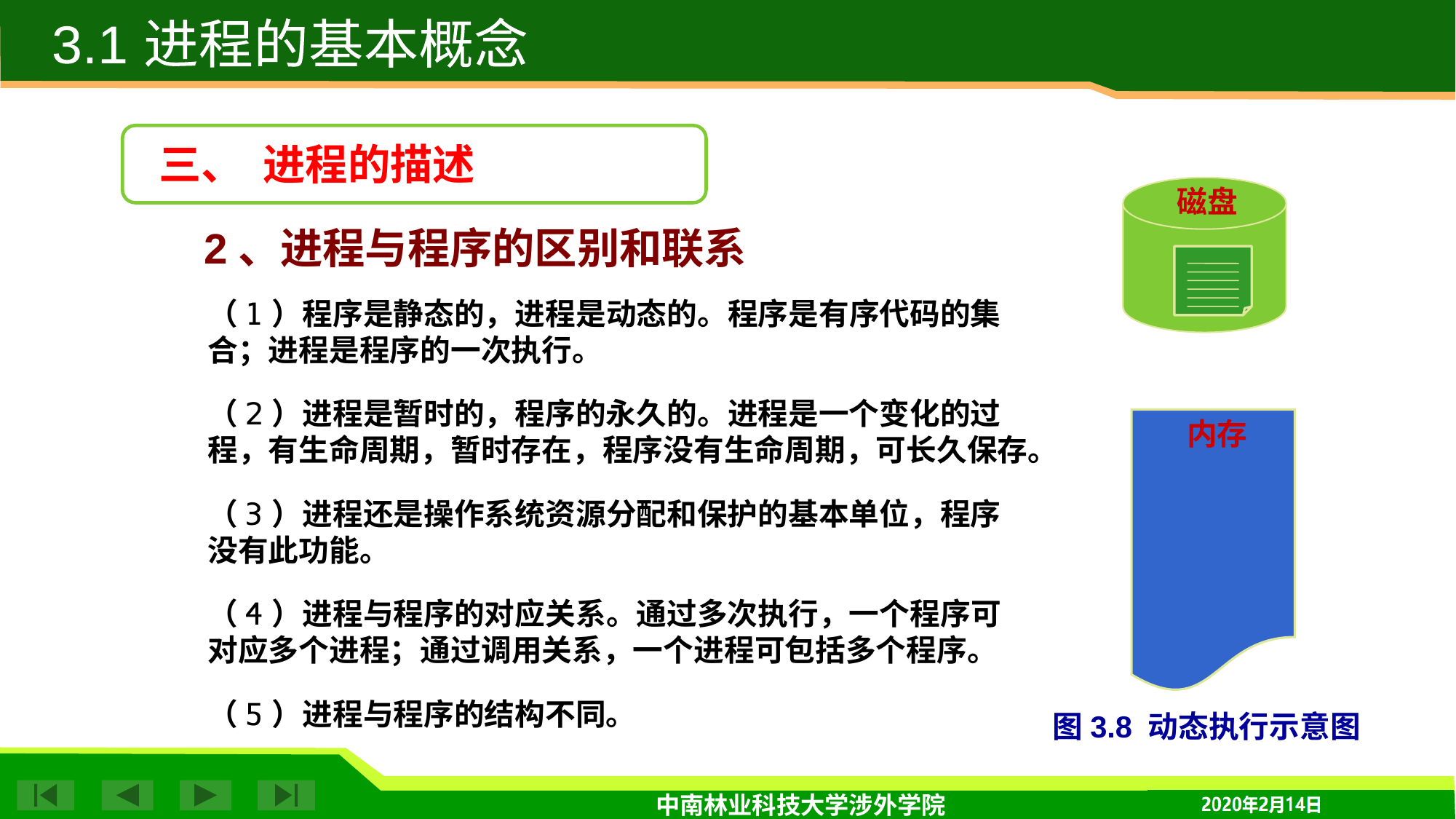

3.1 进程的基本概念

三、  进程的描述

磁盘
2、进程与程序的区别和联系

（1）程序是静态的，进程是动态的。程序是有序代码的集合；进程是程序的一次执行。
（2）进程是暂时的，程序的永久的。进程是一个变化的过程，有生命周期，暂时存在，程序没有生命周期，可长久保存。
（3）进程还是操作系统资源分配和保护的基本单位，程序没有此功能。
（4）进程与程序的对应关系。通过多次执行，一个程序可对应多个进程；通过调用关系，一个进程可包括多个程序。
（5）进程与程序的结构不同。

内存
图3.8 动态执行示意图